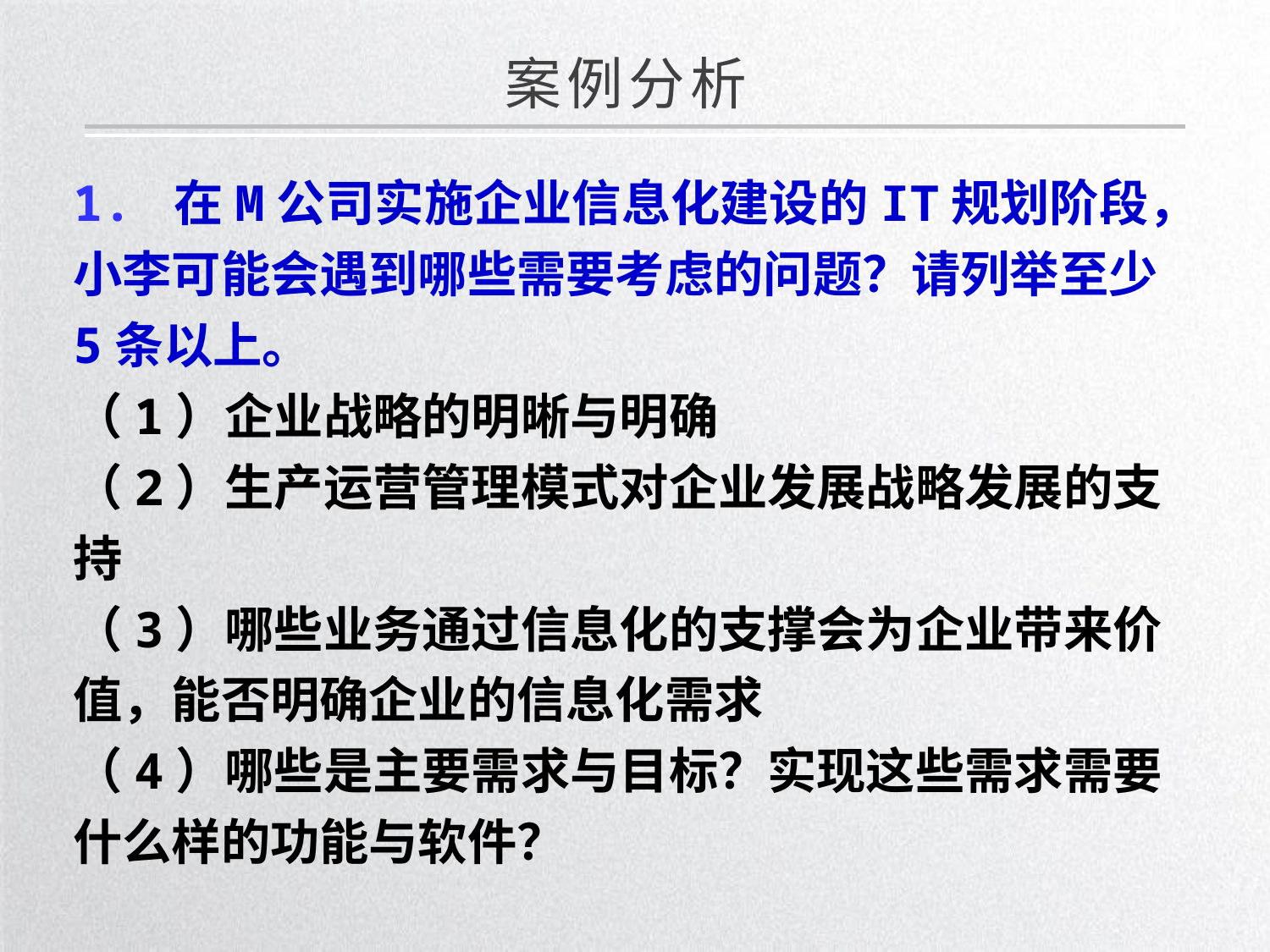

案例分析
1. 在M公司实施企业信息化建设的IT规划阶段，小李可能会遇到哪些需要考虑的问题？请列举至少5条以上。
（1）企业战略的明晰与明确
（2）生产运营管理模式对企业发展战略发展的支持
（3）哪些业务通过信息化的支撑会为企业带来价值，能否明确企业的信息化需求
（4）哪些是主要需求与目标？实现这些需求需要什么样的功能与软件？